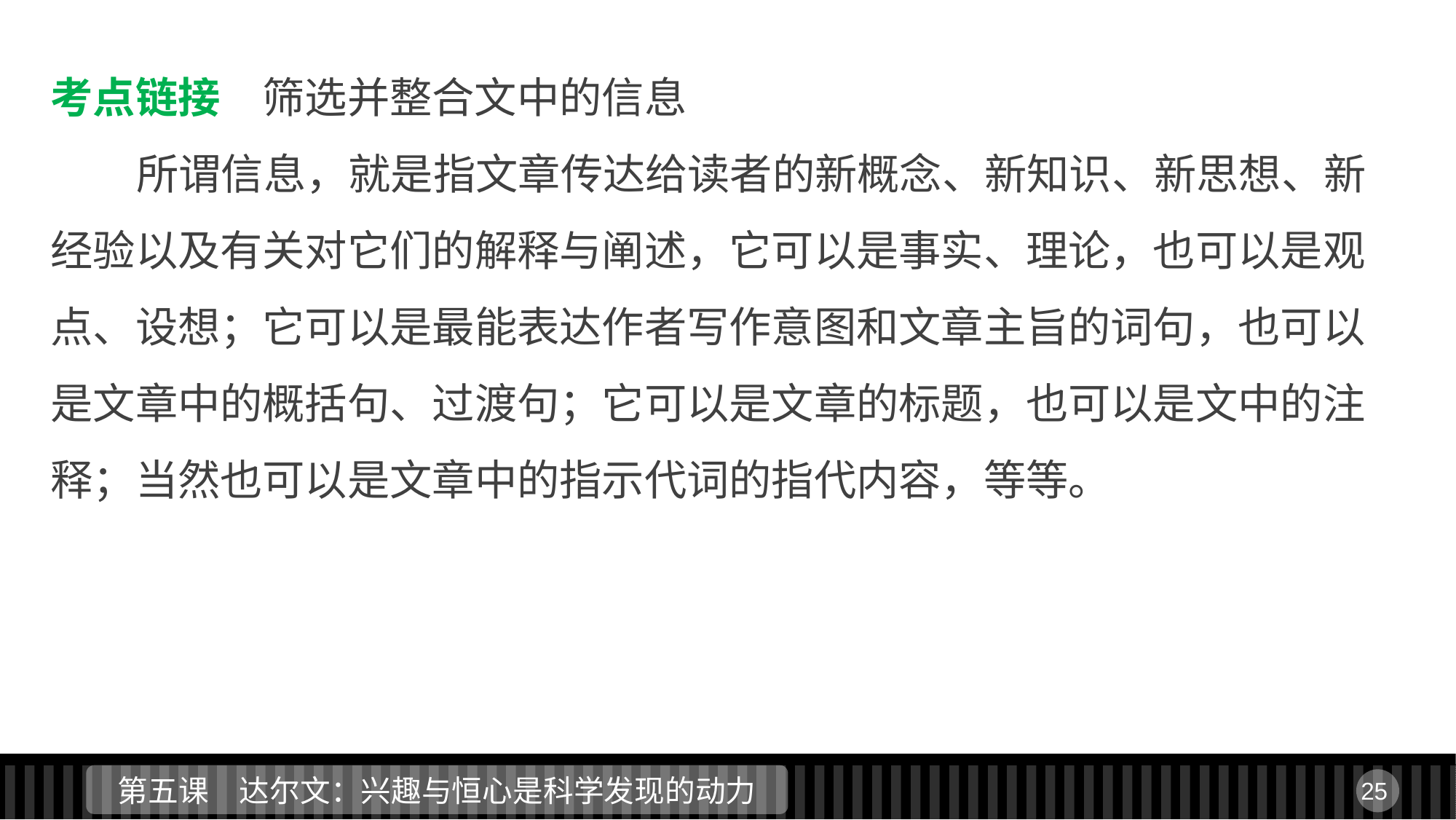

考点链接　筛选并整合文中的信息
        所谓信息，就是指文章传达给读者的新概念、新知识、新思想、新经验以及有关对它们的解释与阐述，它可以是事实、理论，也可以是观点、设想；它可以是最能表达作者写作意图和文章主旨的词句，也可以是文章中的概括句、过渡句；它可以是文章的标题，也可以是文中的注释；当然也可以是文章中的指示代词的指代内容，等等。